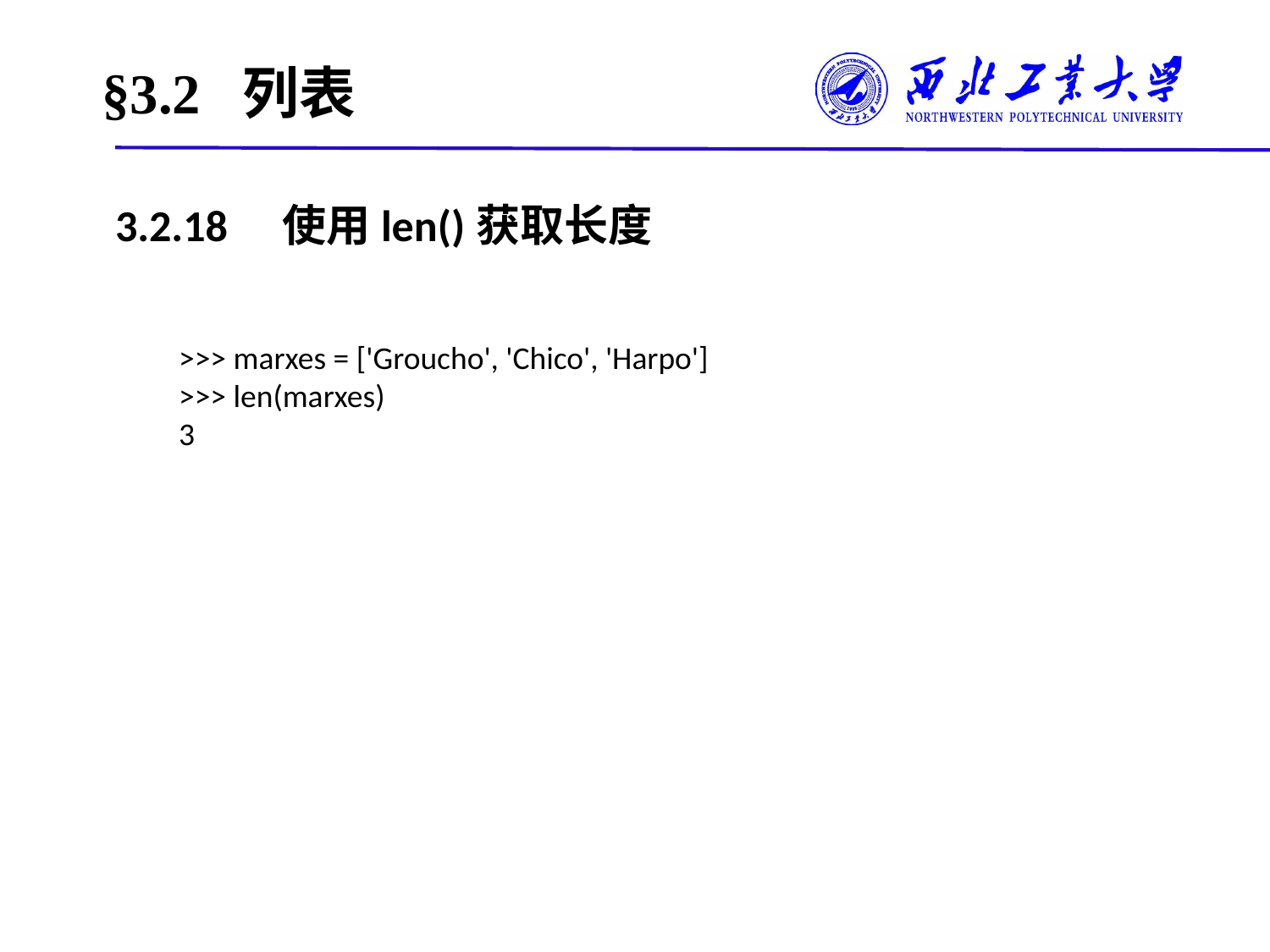

# §3.2  列表
3.2.18　使用len()获取长度

>>> marxes = ['Groucho', 'Chico', 'Harpo']
>>> len(marxes)
3